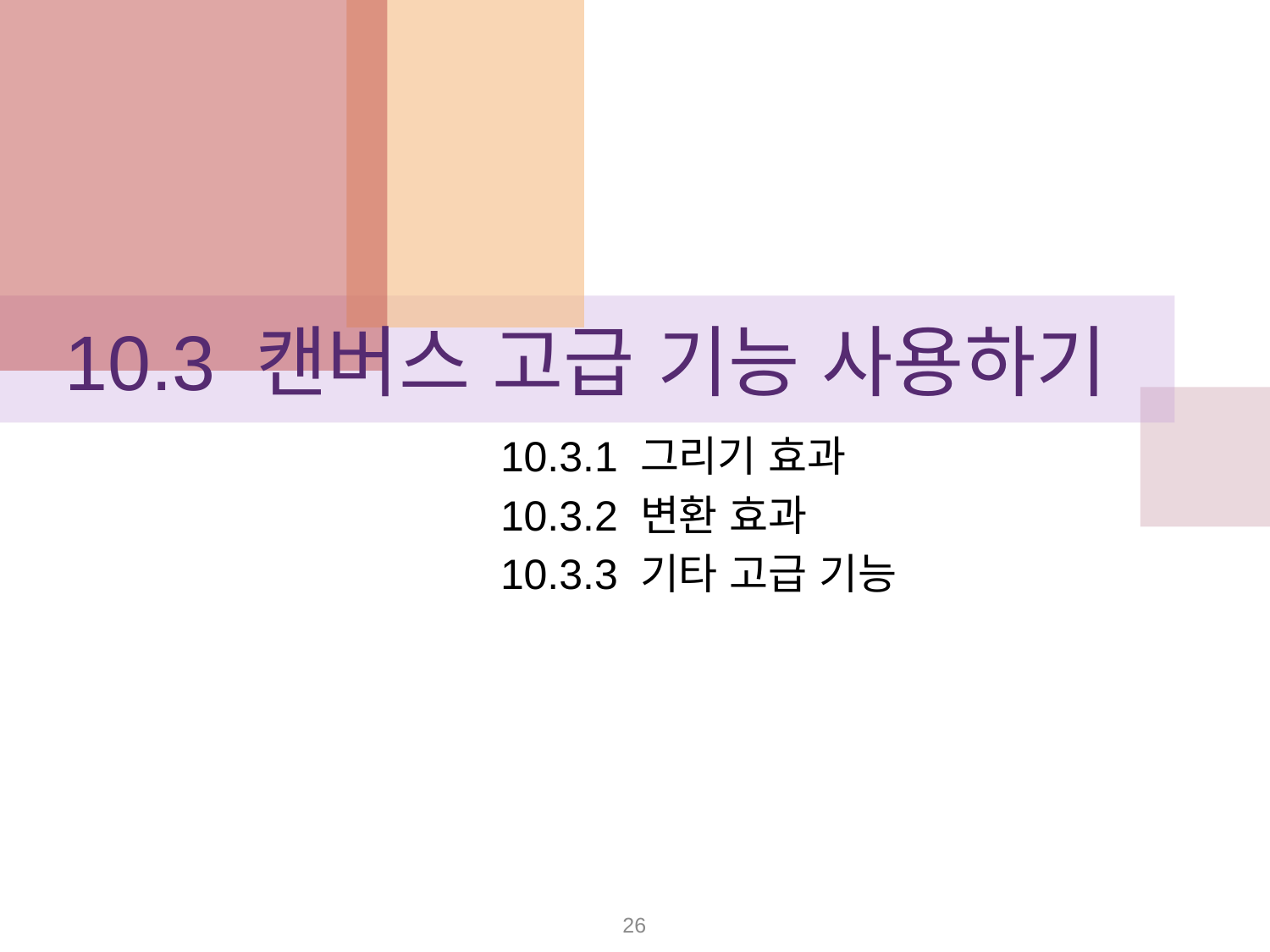

# 10.3 캔버스 고급 기능 사용하기
10.3.1 그리기 효과
10.3.2 변환 효과
10.3.3 기타 고급 기능
26